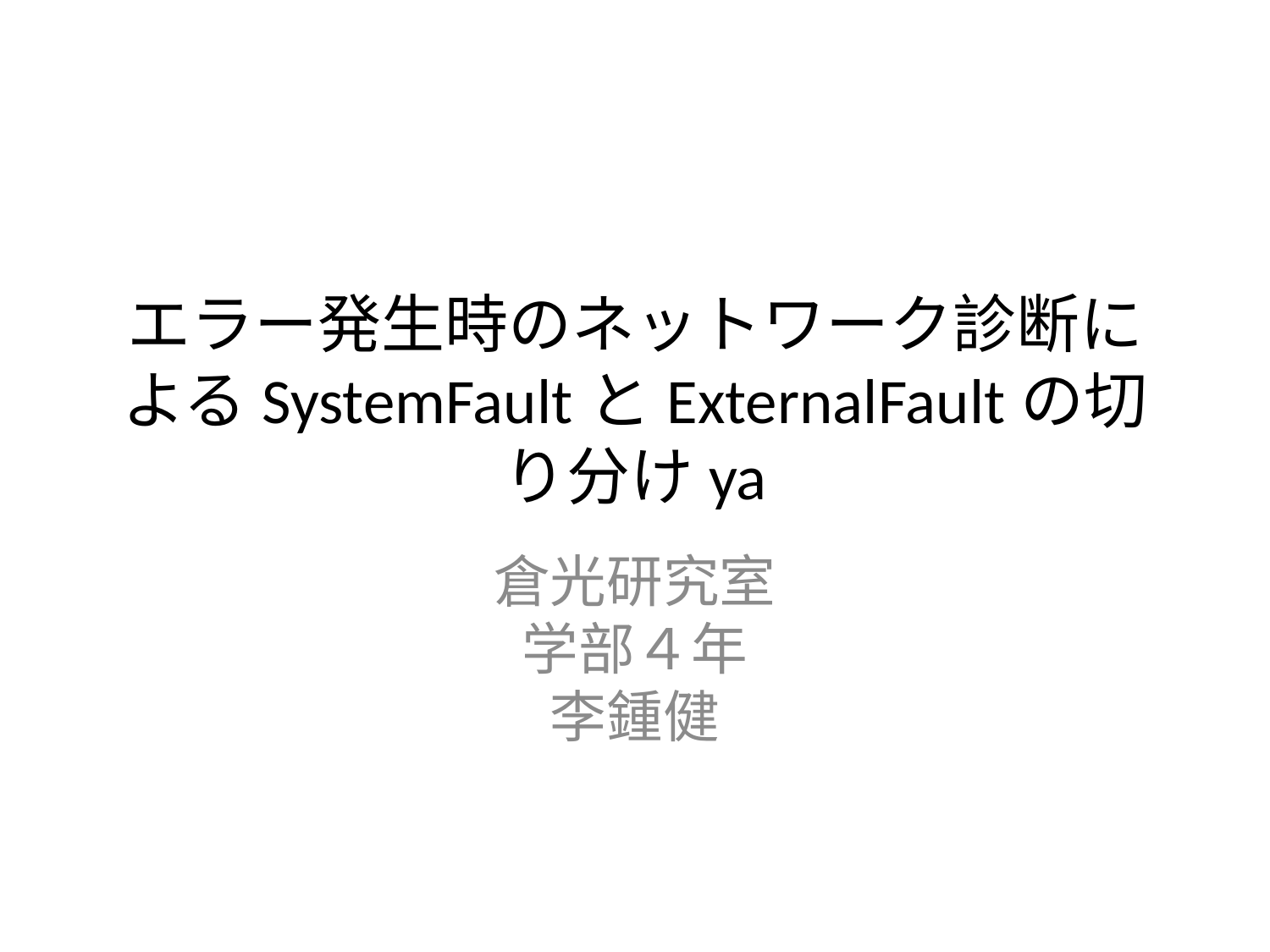

エラー発生時のネットワーク診断によるSystemFaultとExternalFaultの切り分けya
倉光研究室
学部４年
李鍾健